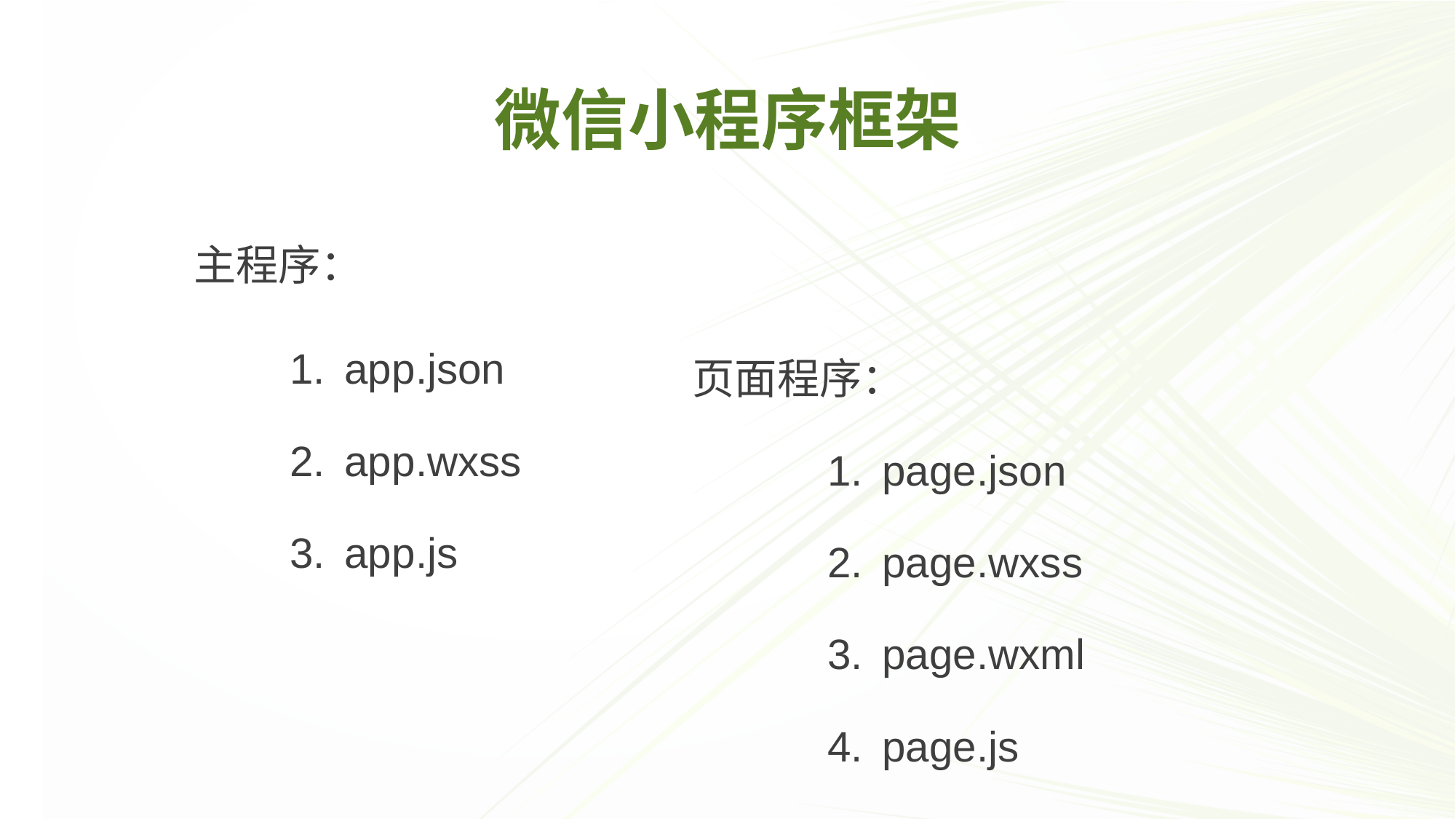

微信小程序框架
主程序：
app.json
app.wxss
app.js
页面程序：
page.json
page.wxss
page.wxml
page.js